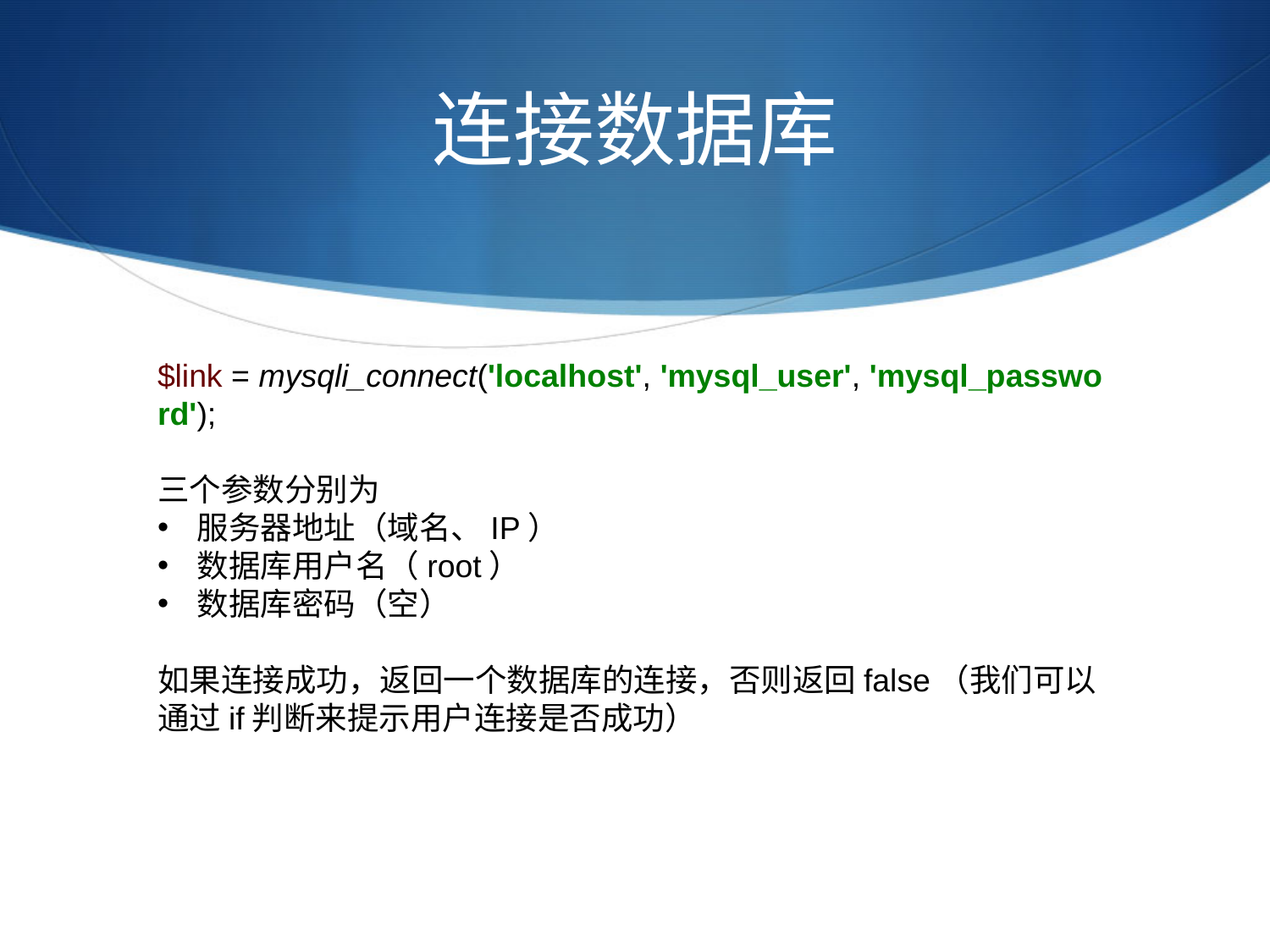

# 连接数据库
$link = mysqli_connect('localhost', 'mysql_user', 'mysql_password');

三个参数分别为
服务器地址（域名、IP）
数据库用户名（root）
数据库密码（空）

如果连接成功，返回一个数据库的连接，否则返回false（我们可以通过if判断来提示用户连接是否成功）